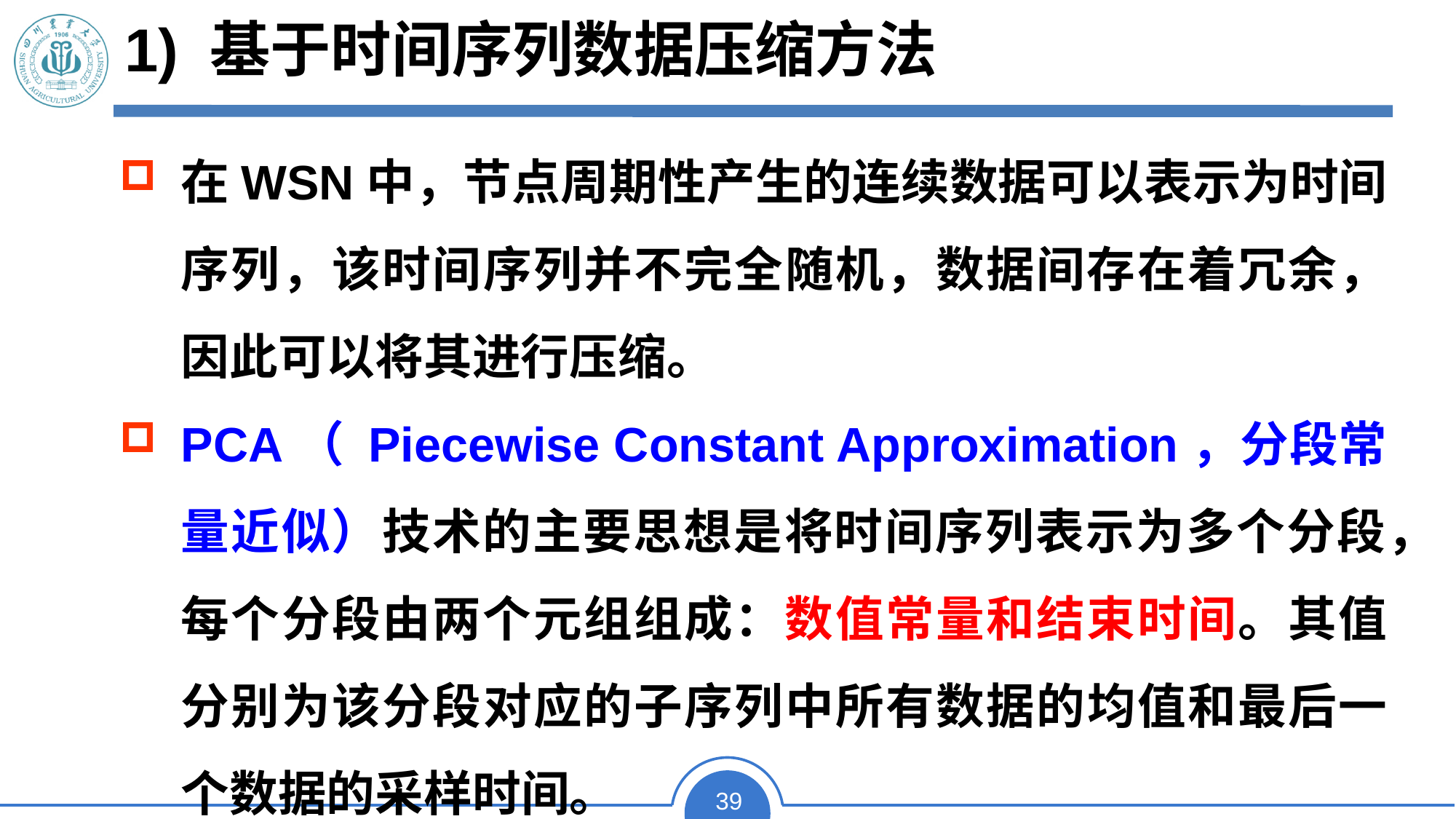

# 1) 基于时间序列数据压缩方法
在WSN中，节点周期性产生的连续数据可以表示为时间序列，该时间序列并不完全随机，数据间存在着冗余，因此可以将其进行压缩。
PCA（ Piecewise Constant Approximation，分段常量近似）技术的主要思想是将时间序列表示为多个分段，每个分段由两个元组组成：数值常量和结束时间。其值分别为该分段对应的子序列中所有数据的均值和最后一个数据的采样时间。